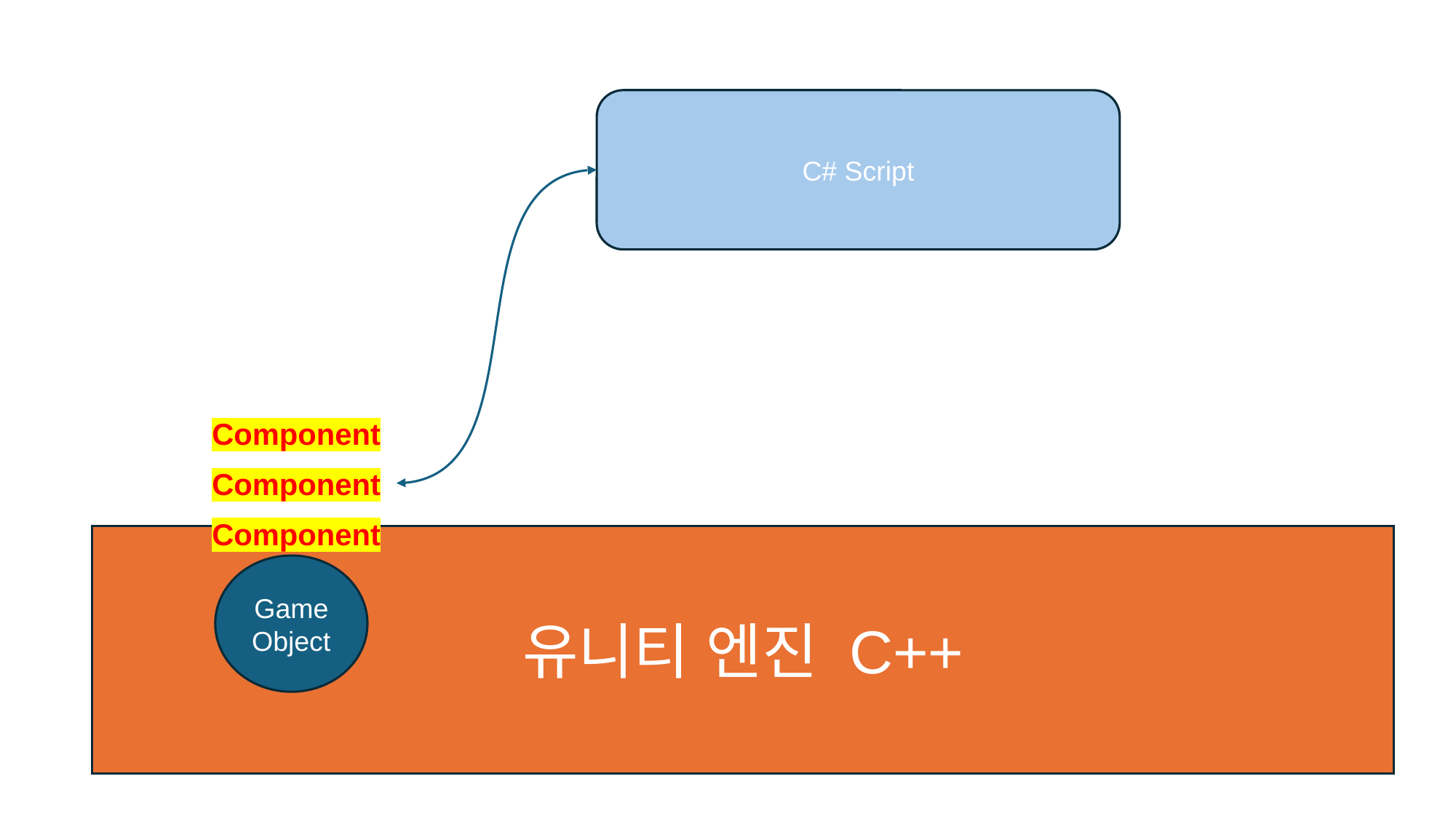

C# Script
Component
Component
Component
유니티 엔진 C++
Game
Object